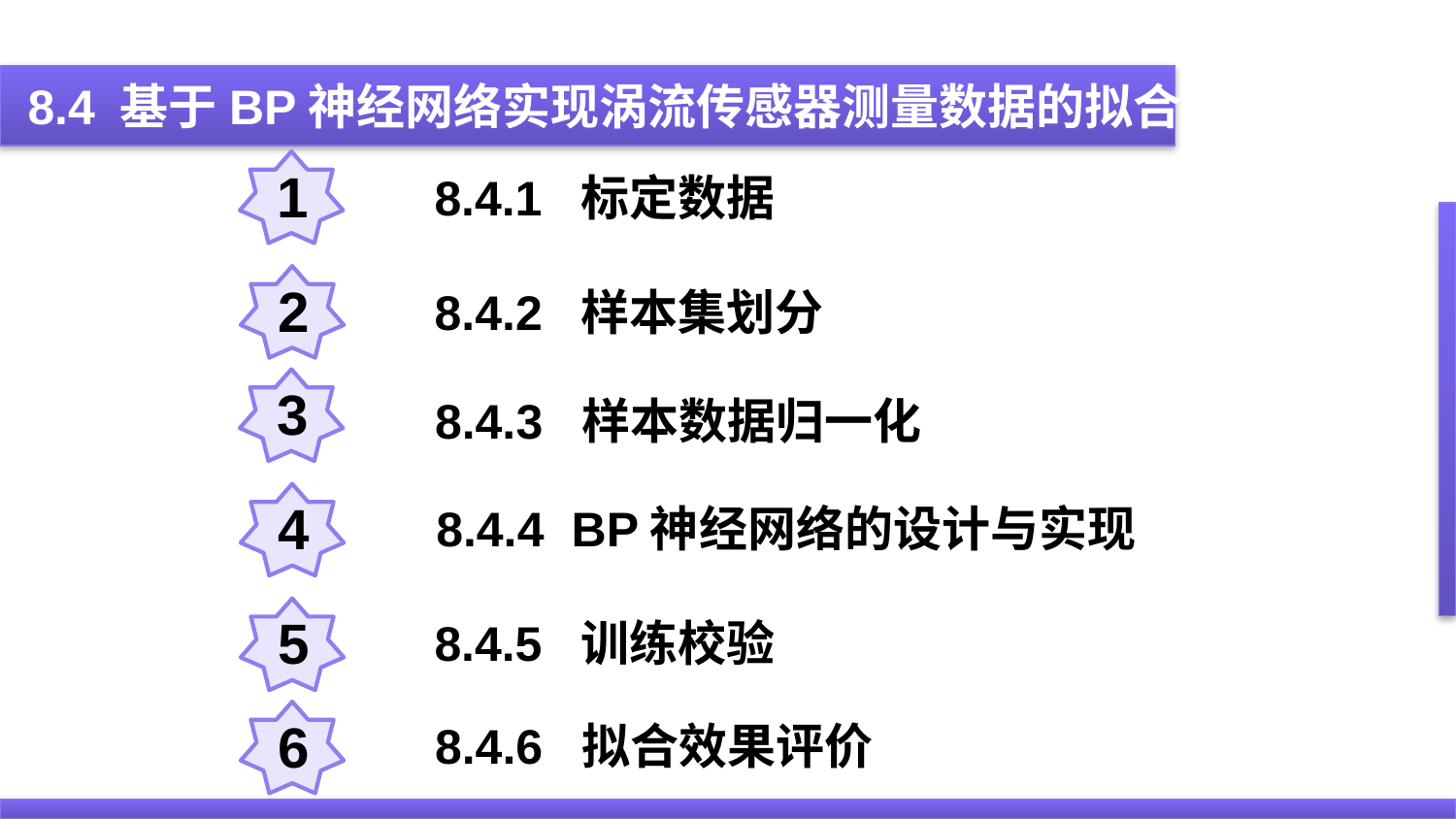

8.4 基于BP神经网络实现涡流传感器测量数据的拟合
1
8.4.1  标定数据
2
8.4.2  样本集划分
3
8.4.3  样本数据归一化
4
8.4.4  BP神经网络的设计与实现
5
8.4.5  训练校验
6
8.4.6  拟合效果评价